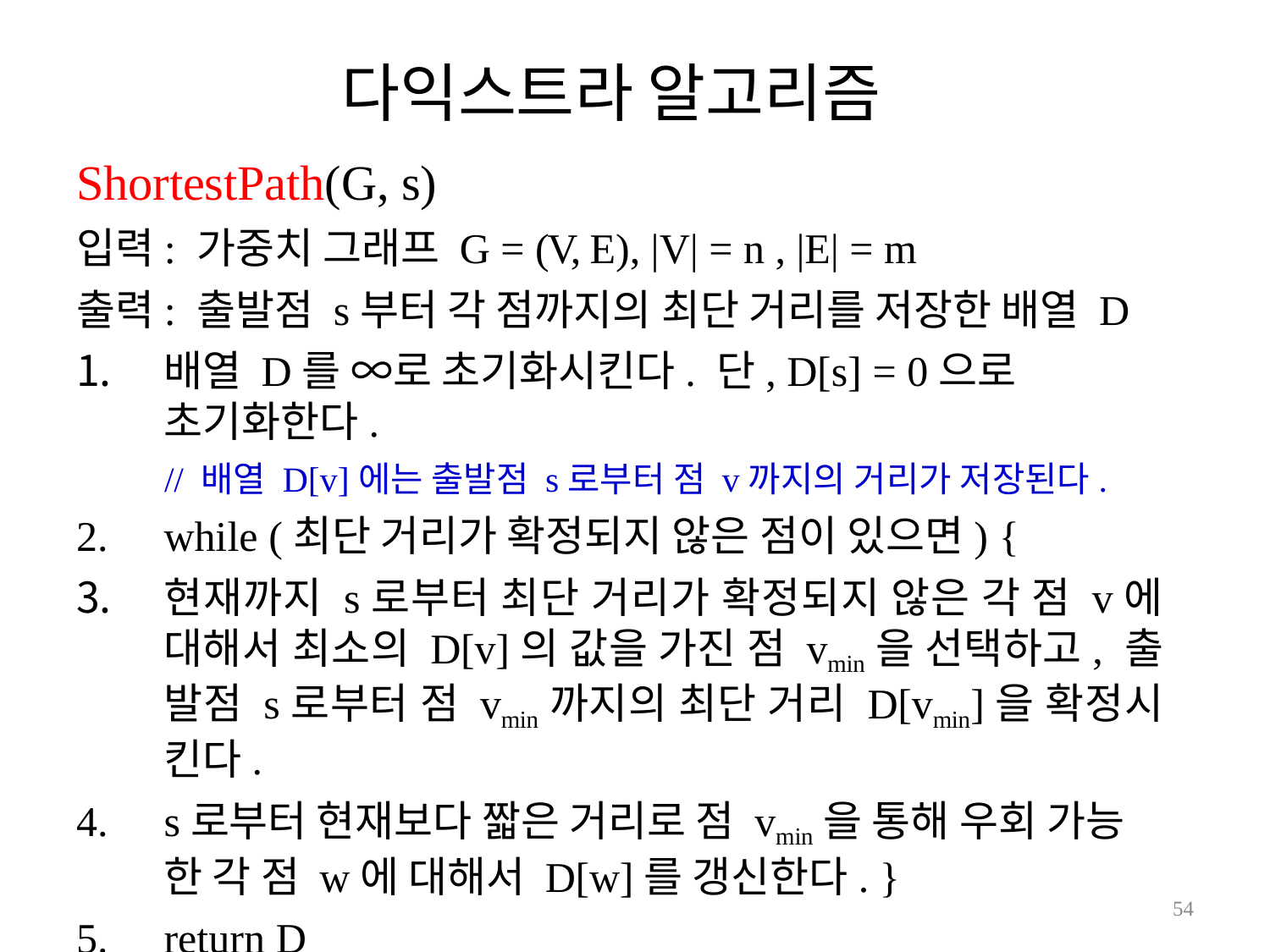

# 다익스트라 알고리즘
ShortestPath(G, s)
입력: 가중치 그래프 G = (V, E), |V| = n , |E| = m
출력: 출발점 s부터 각 점까지의 최단 거리를 저장한 배열 D
배열 D를 ∞로 초기화시킨다. 단, D[s] = 0으로 초기화한다.
// 배열 D[v]에는 출발점 s로부터 점 v까지의 거리가 저장된다.
while (최단 거리가 확정되지 않은 점이 있으면) {
현재까지 s로부터 최단 거리가 확정되지 않은 각 점 v에  대해서 최소의 D[v]의 값을 가진 점 vmin을 선택하고, 출  발점 s로부터 점 vmin까지의 최단 거리 D[vmin]을 확정시  킨다.
s로부터 현재보다 짧은 거리로 점 vmin을 통해 우회 가능  한 각 점 w에 대해서 D[w]를 갱신한다. }
return D
54